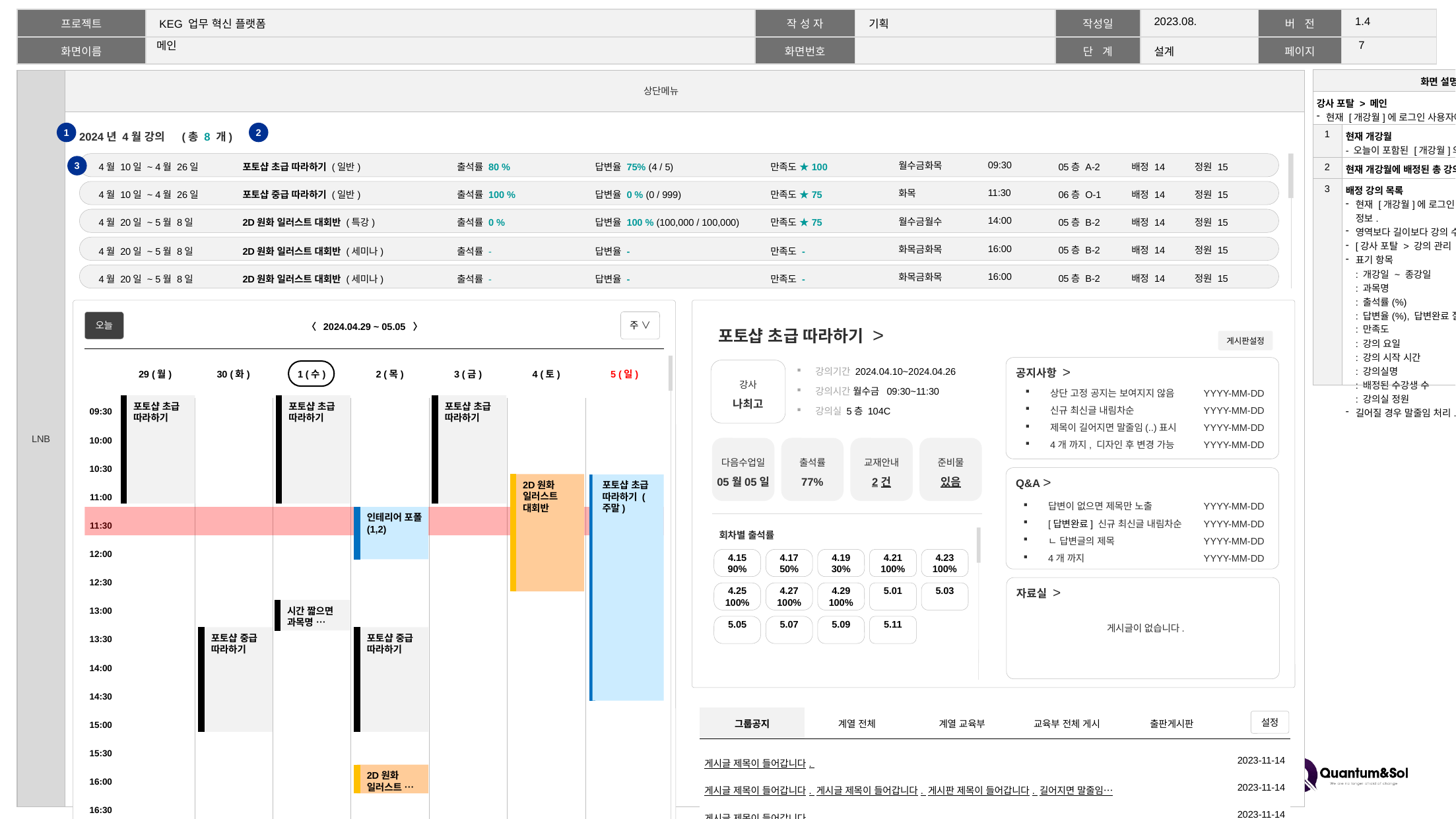

7

# 메인
| 화면 설명 |  |
| --- | --- |
| 강사 포탈 > 메인 현재 [개강월]에 로그인 사용자에게 배정된 강의 |  |
| 1 | 현재 개강월 - 오늘이 포함된 [개강월]의 년/월 |
| 2 | 현재 개강월에 배정된 총 강의 수 |
| 3 | 배정 강의 목록 현재 [개강월]에 로그인 사용자에게 배정된 강의 정보. 영역보다 길이보다 강의 수가 많을 경우 스크롤. [강사 포탈 > 강의 관리 > 강의 정보 참고]. 표기 항목 : 개강일 ~ 종강일 : 과목명 : 출석률(%) : 답변율(%), 답변완료 질문 수 / 총 질문 수 : 만족도 : 강의 요일 : 강의 시작 시간 : 강의실명 : 배정된 수강생 수 : 강의실 정원 길어질 경우 말줄임 처리. |
2024년 4월 강의
(총 8 개)
1
2

| 월수금화목 | 09:30 | 05층 A-2 | 배정 14 | 정원 15 |
| --- | --- | --- | --- | --- |
| 4월 10일 ~ 4월 26일 | 포토샵 초급 따라하기 (일반) | 출석률 80 % | 답변율 75% (4 / 5) | 만족도 ★100 |
| --- | --- | --- | --- | --- |
3

| 4월 10일 ~ 4월 26일 | 포토샵 중급 따라하기 (일반) | 출석률 100 % | 답변율 0 % (0 / 999) | 만족도 ★75 |
| --- | --- | --- | --- | --- |
| 화목 | 11:30 | 06층 O-1 | 배정 14 | 정원 15 |
| --- | --- | --- | --- | --- |

| 월수금월수 | 14:00 | 05층 B-2 | 배정 14 | 정원 15 |
| --- | --- | --- | --- | --- |
| 4월 20일 ~ 5월 8일 | 2D원화 일러스트 대회반 (특강) | 출석률 0 % | 답변율 100 % (100,000 / 100,000) | 만족도 ★75 |
| --- | --- | --- | --- | --- |

| 화목금화목 | 16:00 | 05층 B-2 | 배정 14 | 정원 15 |
| --- | --- | --- | --- | --- |
| 4월 20일 ~ 5월 8일 | 2D원화 일러스트 대회반 (세미나) | 출석률 - | 답변율 - | 만족도 - |
| --- | --- | --- | --- | --- |

| 화목금화목 | 16:00 | 05층 B-2 | 배정 14 | 정원 15 |
| --- | --- | --- | --- | --- |
| 4월 20일 ~ 5월 8일 | 2D원화 일러스트 대회반 (세미나) | 출석률 - | 답변율 - | 만족도 - |
| --- | --- | --- | --- | --- |

오늘
주 ∨

포토샵 초급 따라하기
포토샵 초급 따라하기
포토샵 초급 따라하기
2D원화 일러스트 대회반
2D원화 일러스트 …
포토샵 초급 따라하기 (주말)

인테리어 포폴 (1,2)
시간 짧으면 과목명 …
포토샵 중급 따라하기
포토샵 중급 따라하기
|  | 〈 2024.04.29 ~ 05.05 〉 |  |
| --- | --- | --- |
포토샵 초급 따라하기 >
게시판설정
공지사항 >
상단 고정 공지는 보여지지 않음
신규 최신글 내림차순
제목이 길어지면 말줄임(..)표시
4개 까지, 디자인 후 변경 가능
YYYY-MM-DD
YYYY-MM-DD
YYYY-MM-DD
YYYY-MM-DD
강사
나최고
강의기간 2024.04.10~2024.04.26
강의시간 월수금  09:30~11:30
강의실 5층 104C
다음수업일
05월05일
출석률
77%
교재안내
2건
준비물
있음
Q&A >
답변이 없으면 제목만 노출
[답변완료] 신규 최신글 내림차순
ㄴ 답변글의 제목
4개 까지
YYYY-MM-DD
YYYY-MM-DD
YYYY-MM-DD
YYYY-MM-DD
회차별 출석률

4.15
90%
4.17
50%
4.19
30%
4.21
100%
4.23
100%
자료실 >
게시글이 없습니다.
4.25
100%
4.27
100%
4.29
100%
5.01

5.03

5.05

5.07

5.09

5.11

|  | 29 (월) | 30 (화) | 1 (수) | 2 (목) | 3 (금) | 4 (토) | 5 (일) |
| --- | --- | --- | --- | --- | --- | --- | --- |
| 09:30 |  |  |  |  |  |  |  |
| --- | --- | --- | --- | --- | --- | --- | --- |
| 10:00 |  |  |  |  |  |  |  |
| 10:30 |  |  |  |  |  |  |  |
| 11:00 |  |  |  |  |  |  |  |
| 11:30 |  |  |  |  |  |  |  |
| 12:00 |  |  |  |  |  |  |  |
| 12:30 |  |  |  |  |  |  |  |
| 13:00 |  |  |  |  |  |  |  |
| 13:30 |  |  |  |  |  |  |  |
| 14:00 |  |  |  |  |  |  |  |
| 14:30 |  |  |  |  |  |  |  |
| 15:00 |  |  |  |  |  |  |  |
| 15:30 |  |  |  |  |  |  |  |
| 16:00 |  |  |  |  |  |  |  |
| 16:30 |  |  |  |  |  |  |  |
| 그룹공지 | 계열 전체 | 계열 교육부 | 교육부 전체 게시 | 출판게시판 |  |
| --- | --- | --- | --- | --- | --- |
설정
| 게시글 제목이 들어갑니다. | 2023-11-14 |
| --- | --- |
| 게시글 제목이 들어갑니다. 게시글 제목이 들어갑니다. 게시판 제목이 들어갑니다. 길어지면 말줄임… | 2023-11-14 |
| 게시글 제목이 들어갑니다. | 2023-11-14 |
| 게시글 제목이 들어갑니다. | 2023-11-14 |
| 게시글 제목이 들어갑니다. | 2023-11-14 |